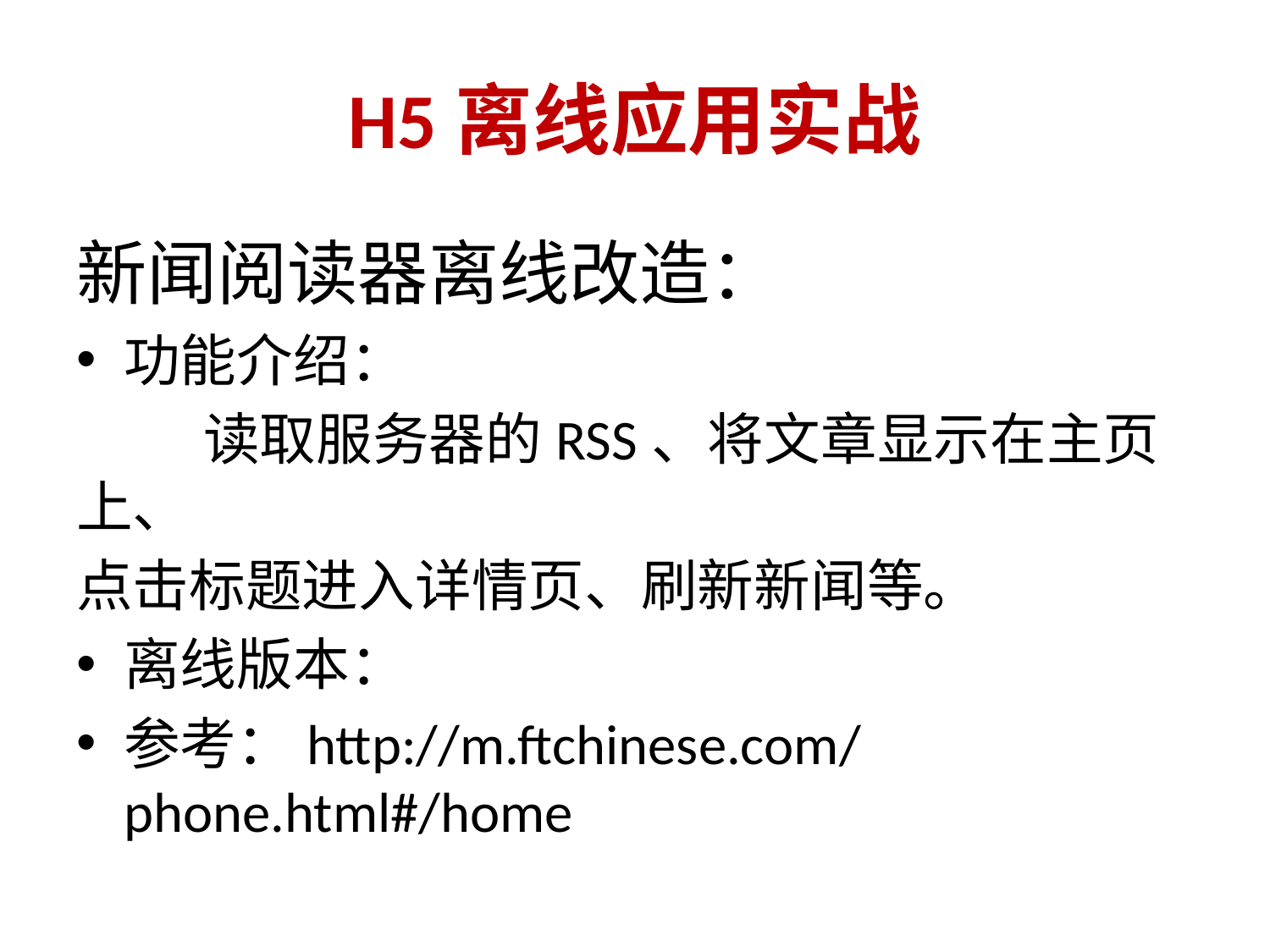

# H5离线应用实战
新闻阅读器离线改造：
功能介绍：
	读取服务器的RSS、将文章显示在主页上、
点击标题进入详情页、刷新新闻等。
离线版本：
参考：http://m.ftchinese.com/phone.html#/home